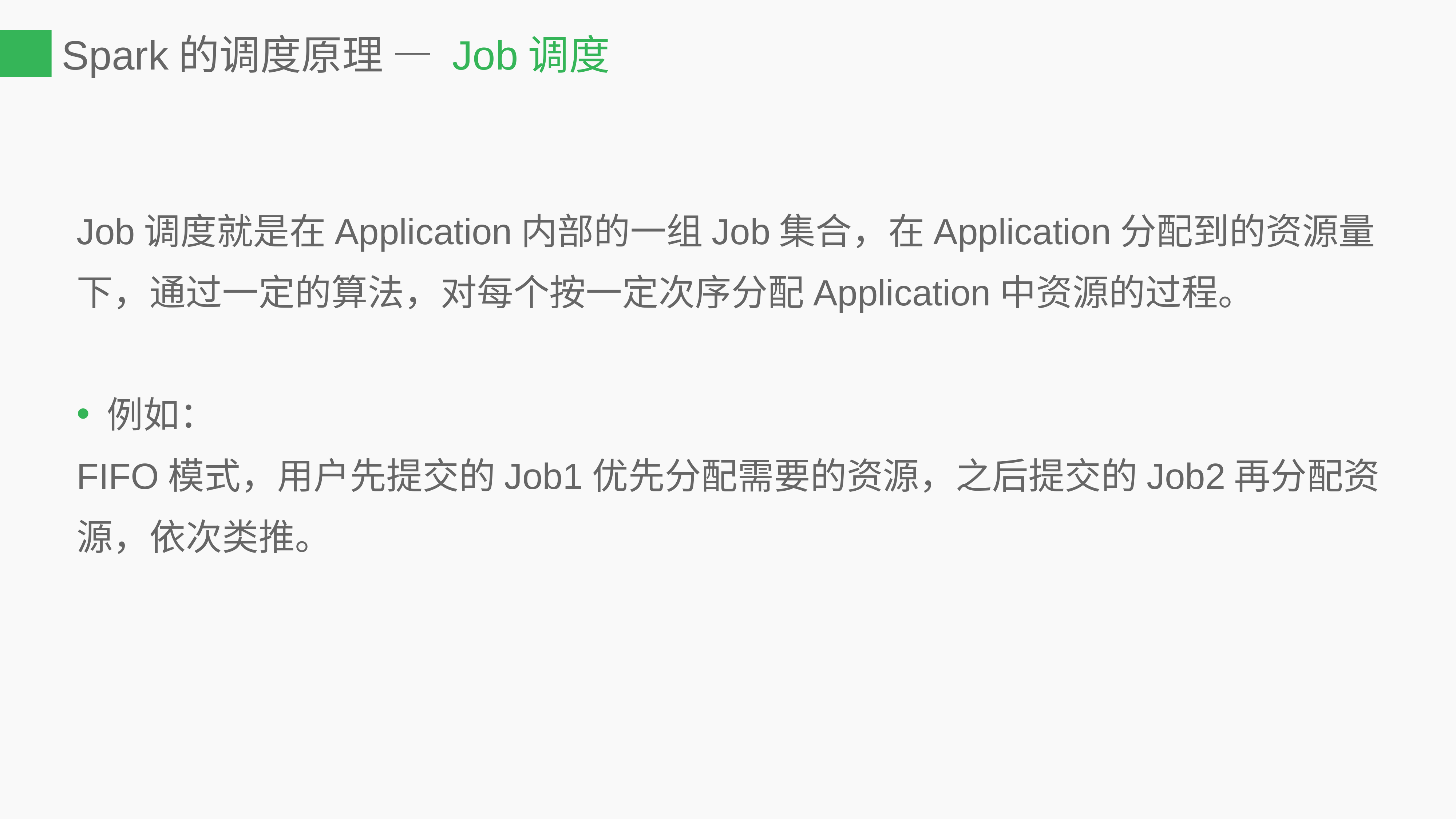

# Spark的调度原理 — Job调度
Job调度就是在Application内部的一组Job集合，在Application分配到的资源量下，通过一定的算法，对每个按一定次序分配Application中资源的过程。

例如：
FIFO模式，用户先提交的Job1优先分配需要的资源，之后提交的Job2再分配资源，依次类推。